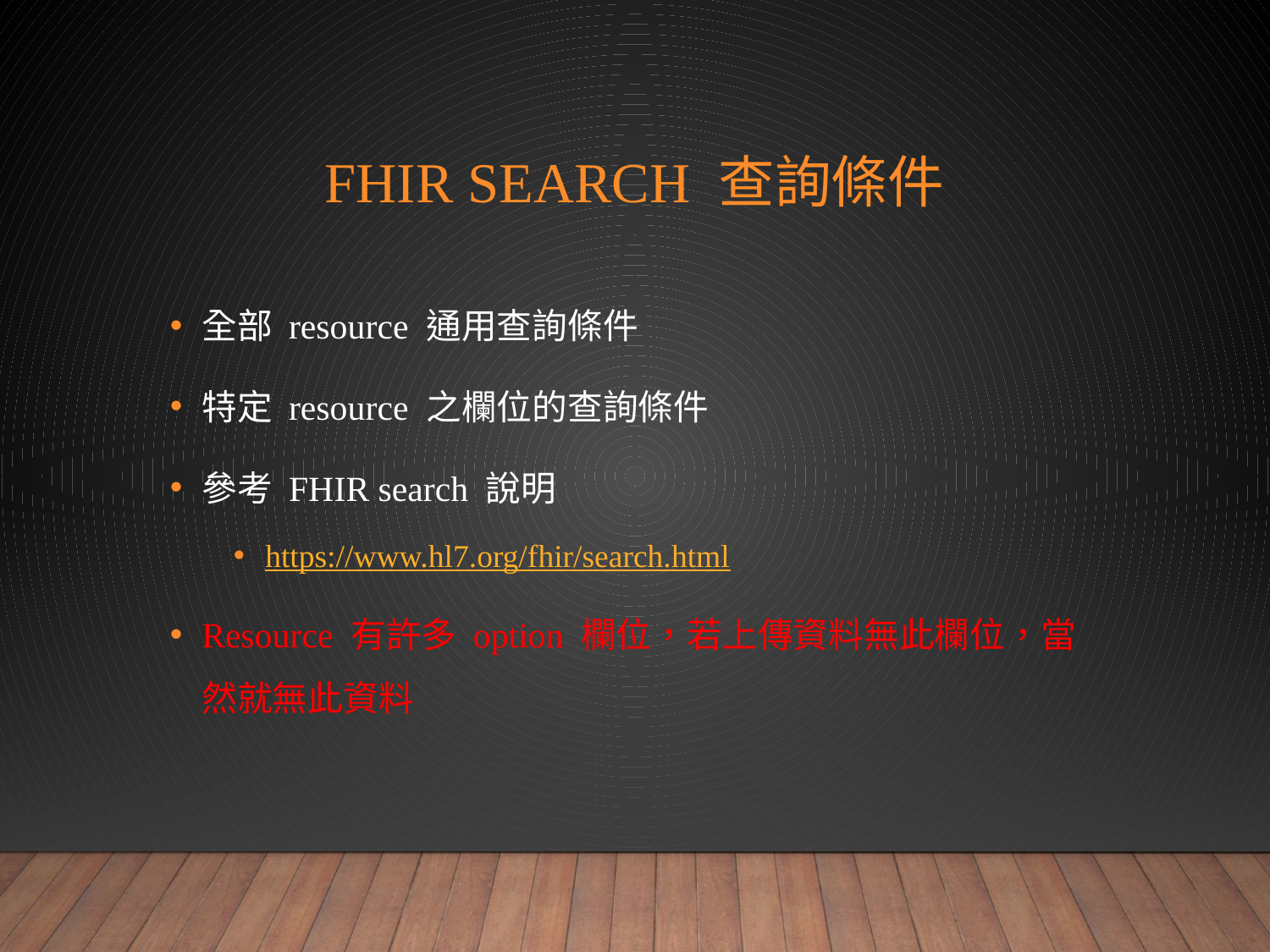

# FHIR search 查詢條件
全部 resource 通用查詢條件
特定 resource 之欄位的查詢條件
參考 FHIR search 說明
https://www.hl7.org/fhir/search.html
Resource 有許多 option 欄位，若上傳資料無此欄位，當然就無此資料